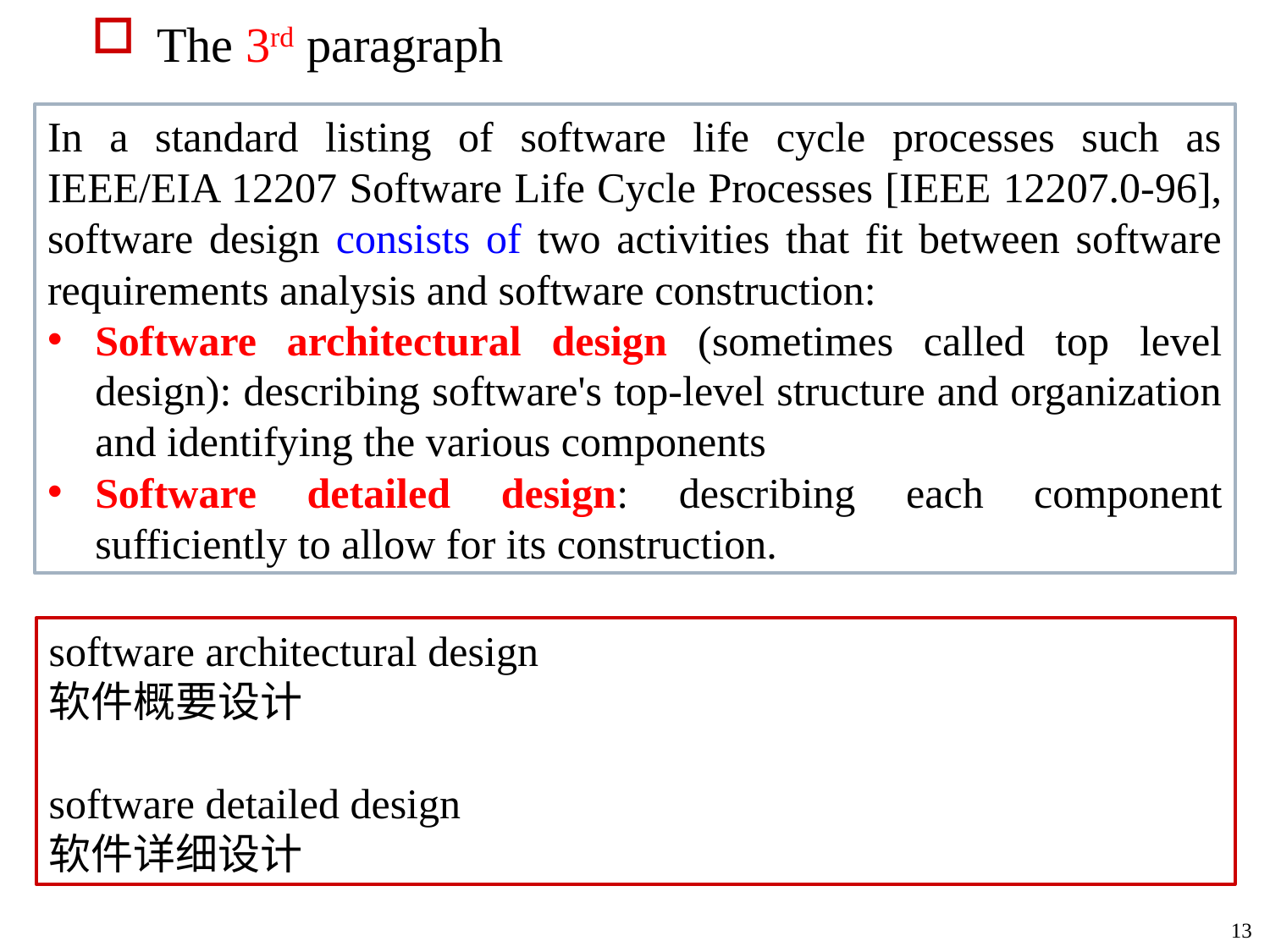

The 3rd paragraph
In a standard listing of software life cycle processes such as IEEE/EIA 12207 Software Life Cycle Processes [IEEE 12207.0-96], software design consists of two activities that fit between software requirements analysis and software construction:
Software architectural design (sometimes called top level design): describing software's top-level structure and organization and identifying the various components
Software detailed design: describing each component sufficiently to allow for its construction.
software architectural design
软件概要设计

software detailed design
软件详细设计
13